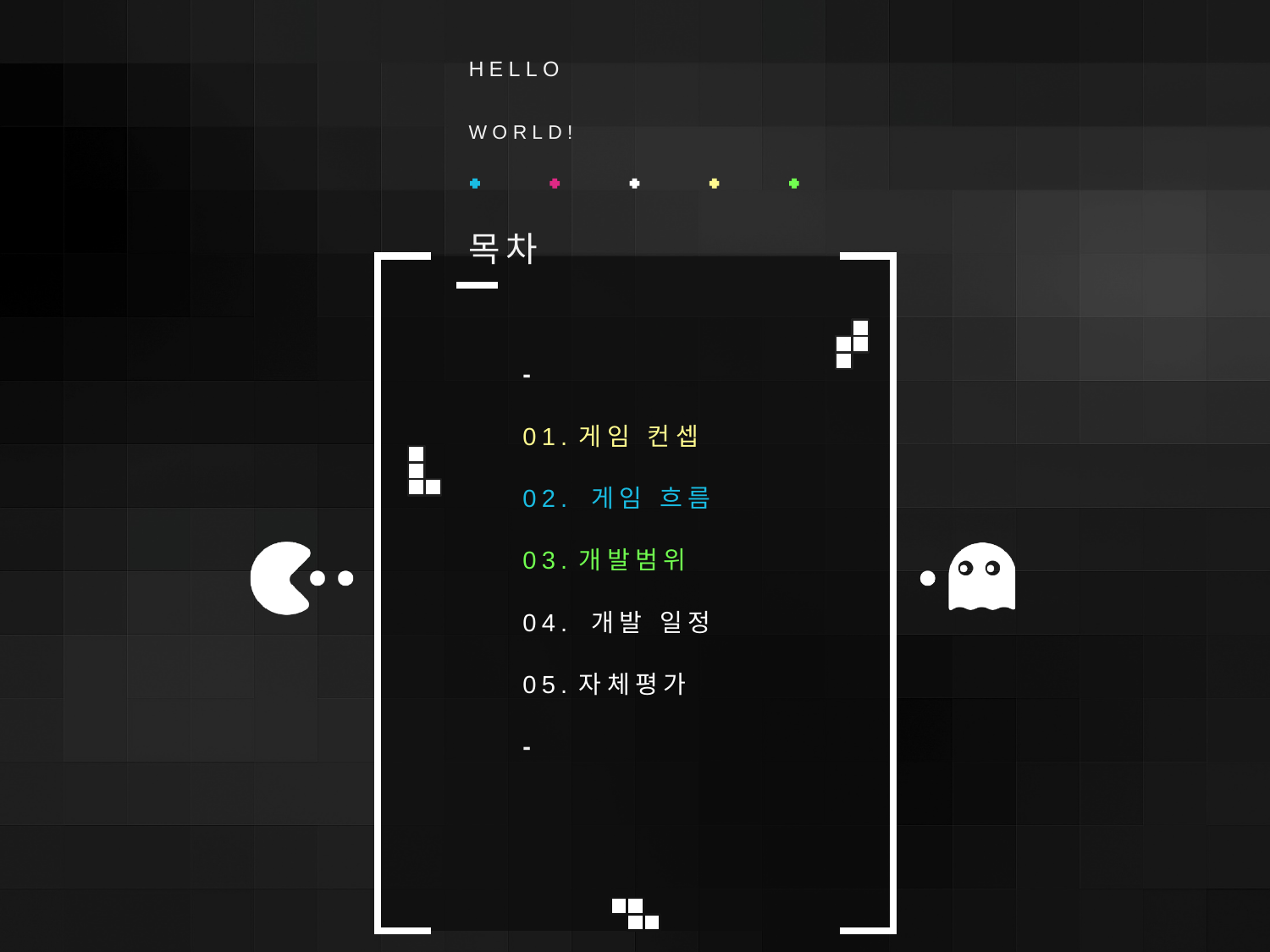

HELLO
WORLD!
목차
-
01.게임 컨셉
02. 게임 흐름
03.개발범위
04. 개발 일정
05.자체평가
-